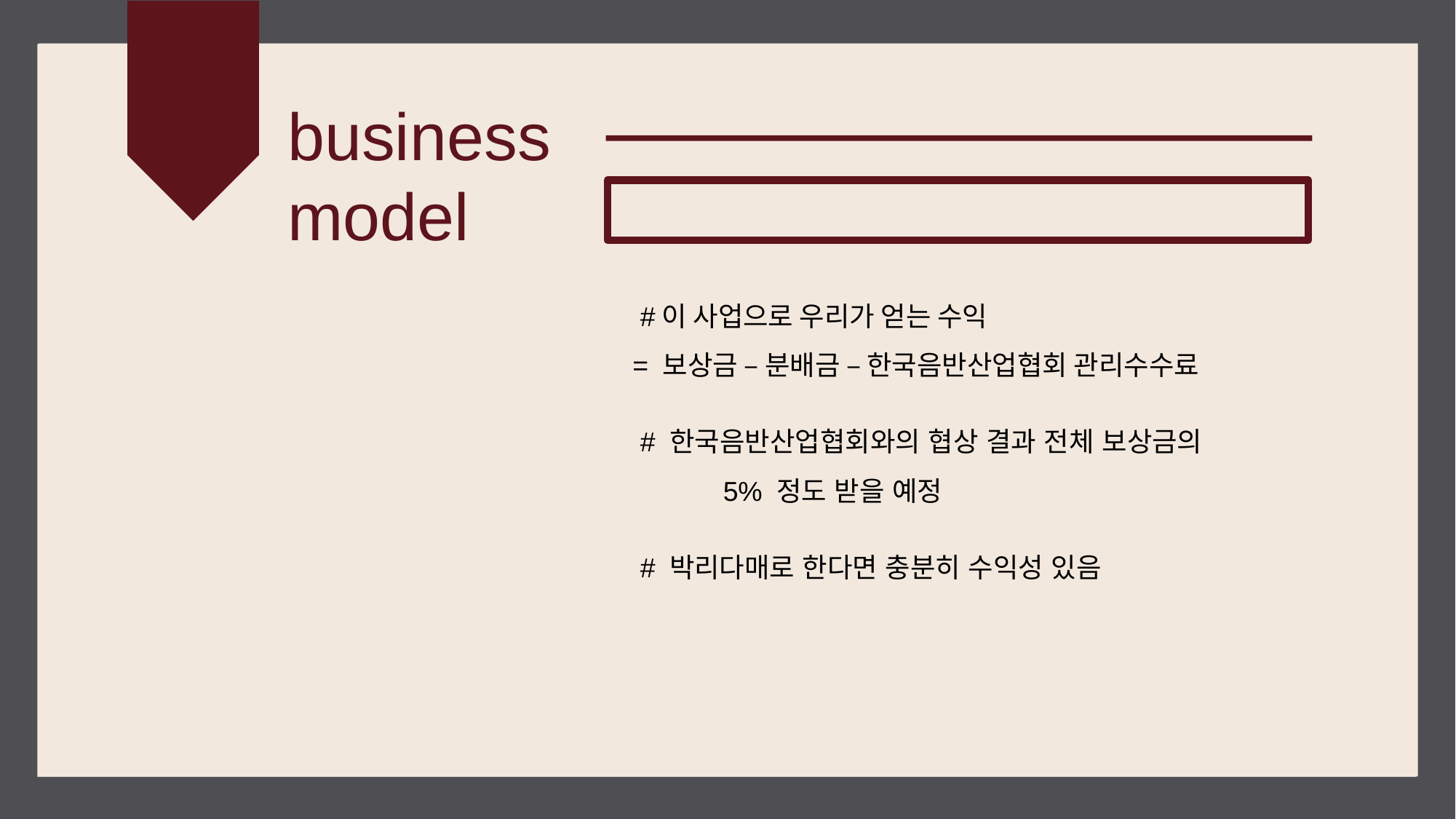

business model

 #이 사업으로 우리가 얻는 수익
= 보상금 – 분배금 – 한국음반산업협회 관리수수료

 # 한국음반산업협회와의 협상 결과 전체 보상금의                      5% 정도 받을 예정

 # 박리다매로 한다면 충분히 수익성 있음